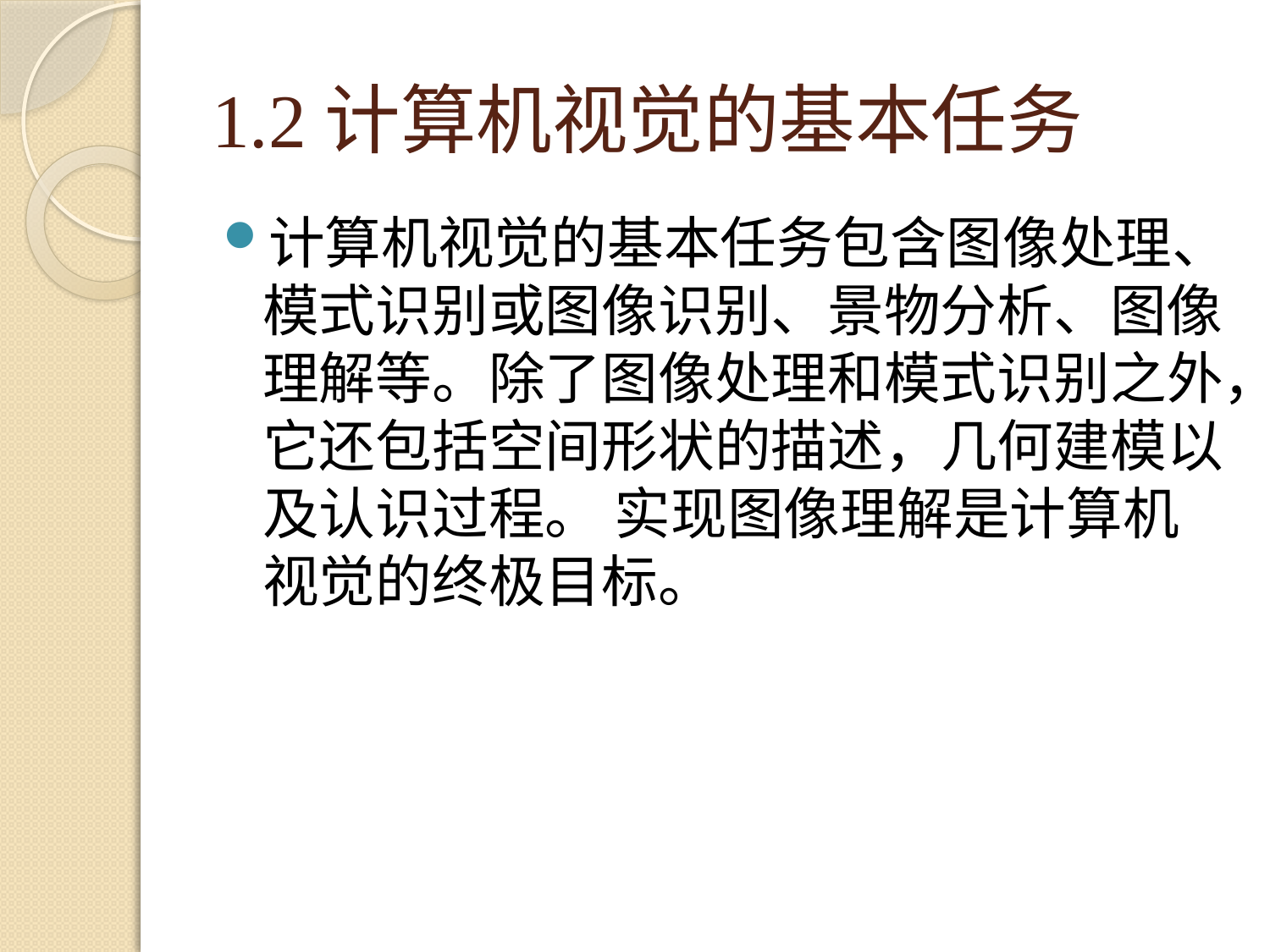

# 1.2计算机视觉的基本任务
计算机视觉的基本任务包含图像处理、模式识别或图像识别、景物分析、图像理解等。除了图像处理和模式识别之外，它还包括空间形状的描述，几何建模以及认识过程。 实现图像理解是计算机视觉的终极目标。